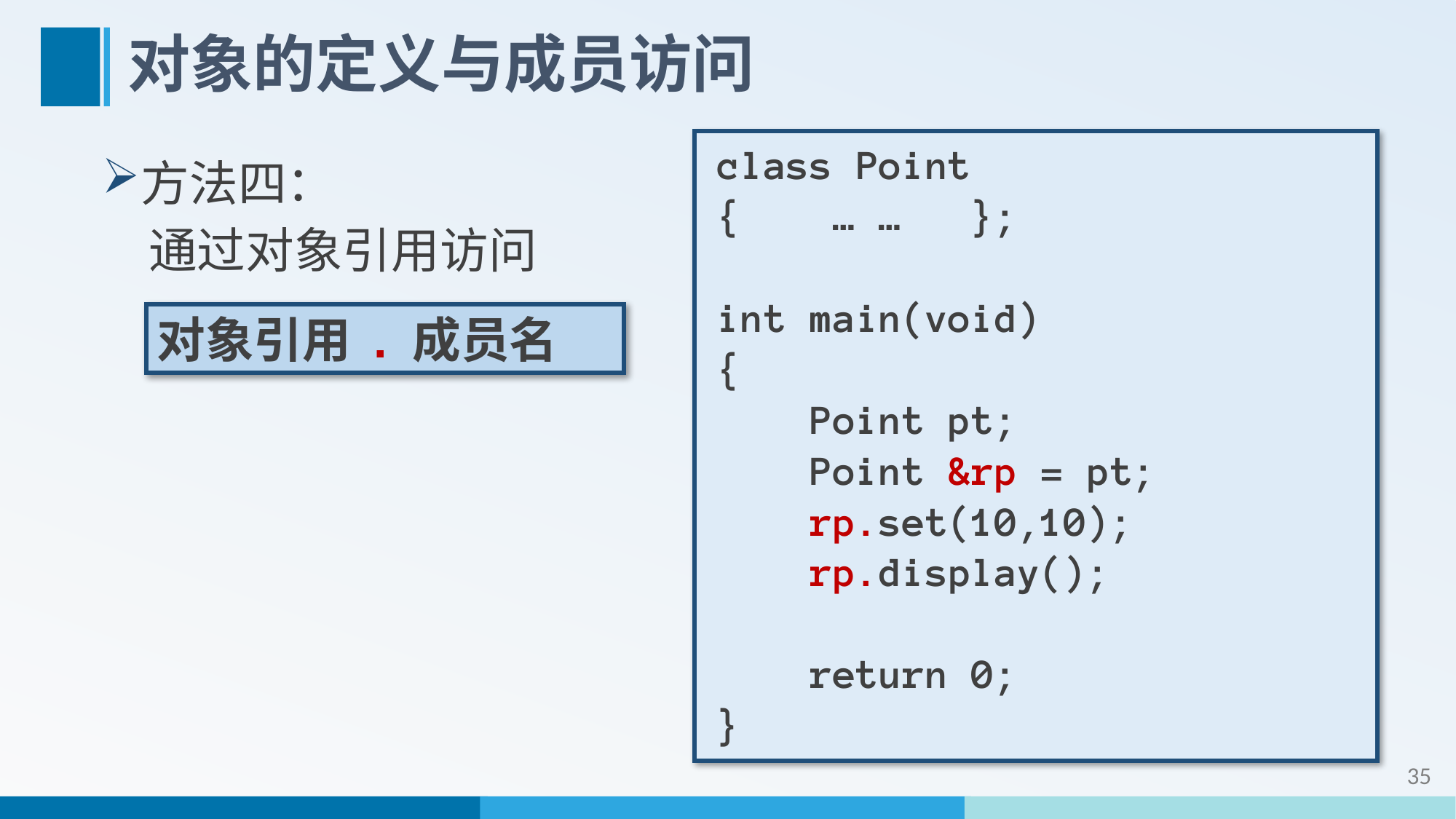

# 对象的定义与成员访问
方法四：
通过对象引用访问
class Point
{    … …   };

int main(void)
{
    Point pt;
    Point &rp = pt;
    rp.set(10,10);
    rp.display();

    return 0;
}
对象引用 . 成员名